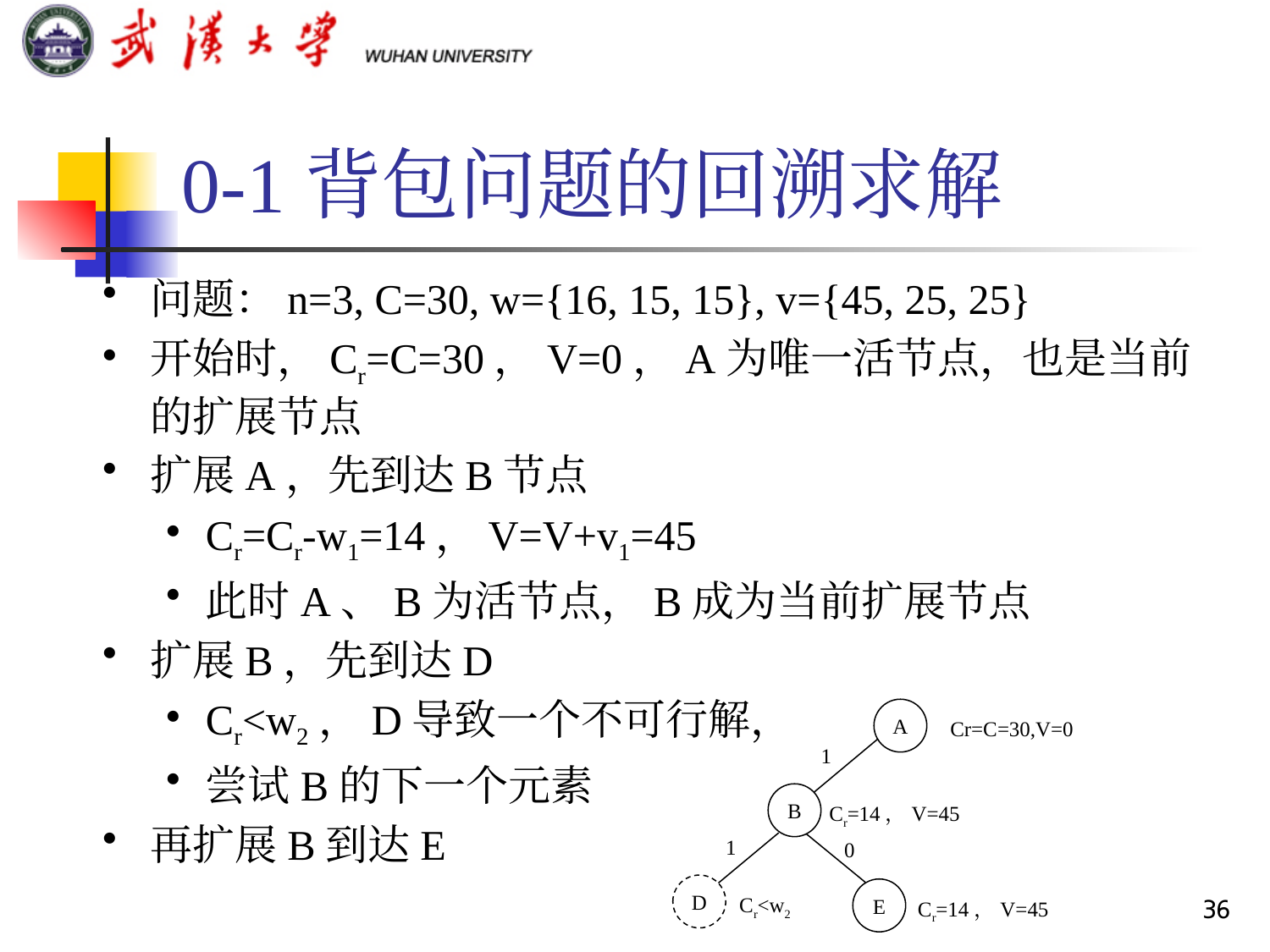

0-1背包问题的回溯求解
问题：n=3, C=30, w={16, 15, 15}, v={45, 25, 25}
开始时，Cr=C=30，V=0，A为唯一活节点，也是当前的扩展节点
扩展A，先到达B节点
Cr=Cr-w1=14，V=V+v1=45
此时A、B为活节点，B成为当前扩展节点
扩展B，先到达D
Cr<w2，D导致一个不可行解，
尝试B的下一个元素
再扩展B到达E

A
Cr=C=30,V=0
1

B
Cr=14，V=45
1
0

36
D
E
Cr<w2
Cr=14，V=45